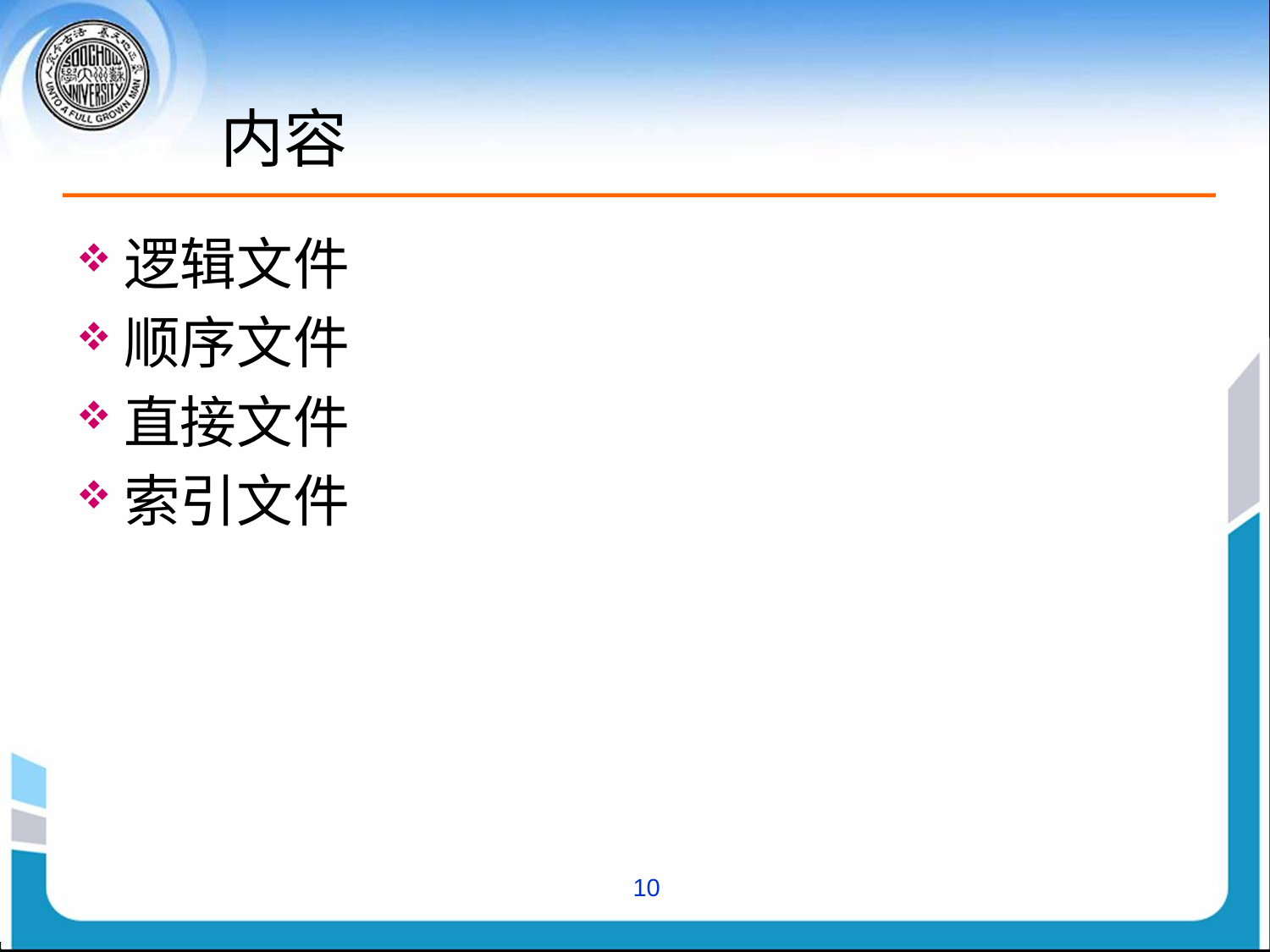

# 内容
逻辑文件
顺序文件
直接文件
索引文件

10